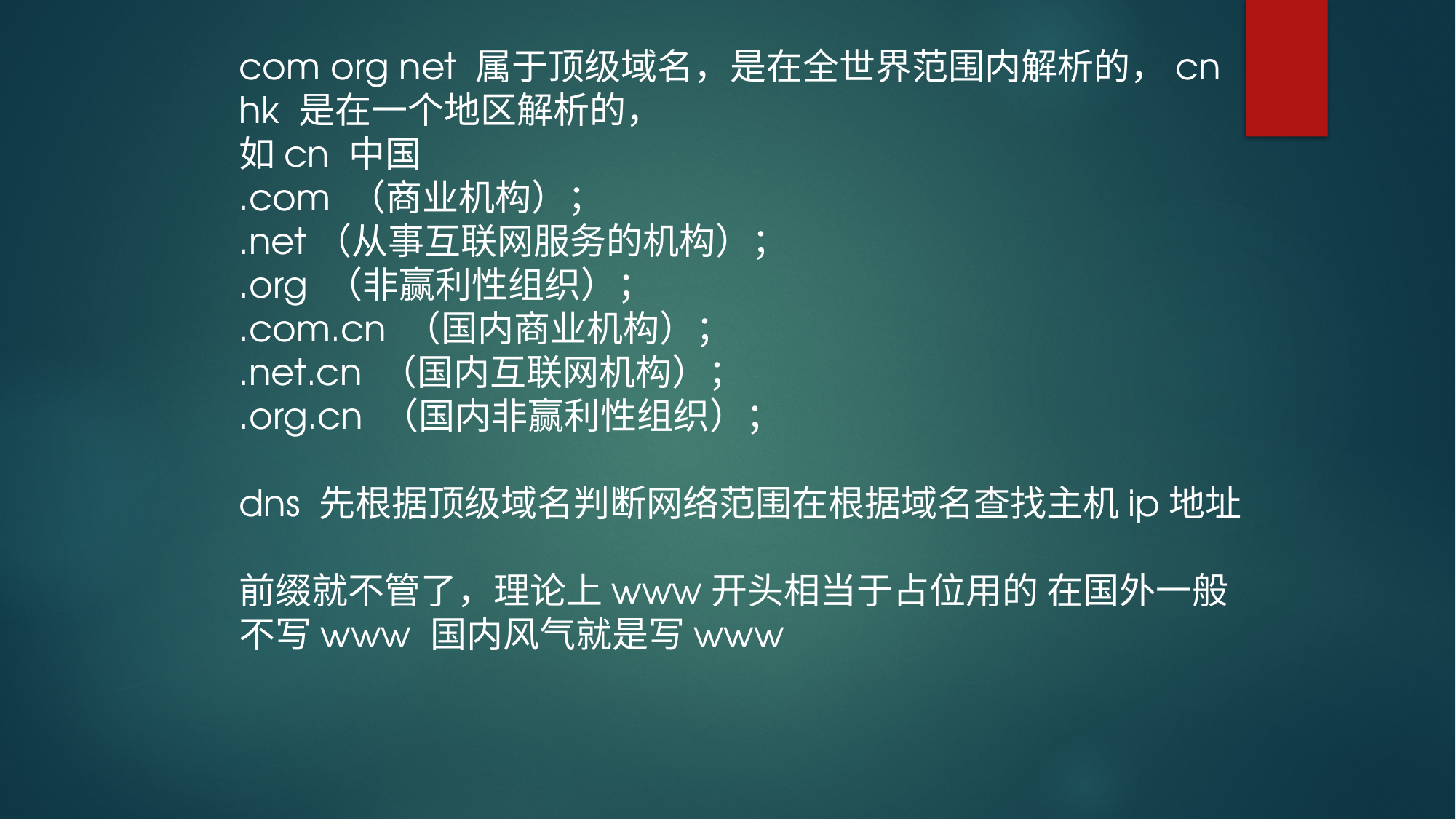

com org net 属于顶级域名，是在全世界范围内解析的，cn hk 是在一个地区解析的，
如cn 中国
.com （商业机构）；
.net（从事互联网服务的机构）；
.org （非赢利性组织）；
.com.cn （国内商业机构）；
.net.cn （国内互联网机构）；
.org.cn （国内非赢利性组织）；

dns 先根据顶级域名判断网络范围在根据域名查找主机ip地址

前缀就不管了，理论上www开头相当于占位用的 在国外一般不写www 国内风气就是写www